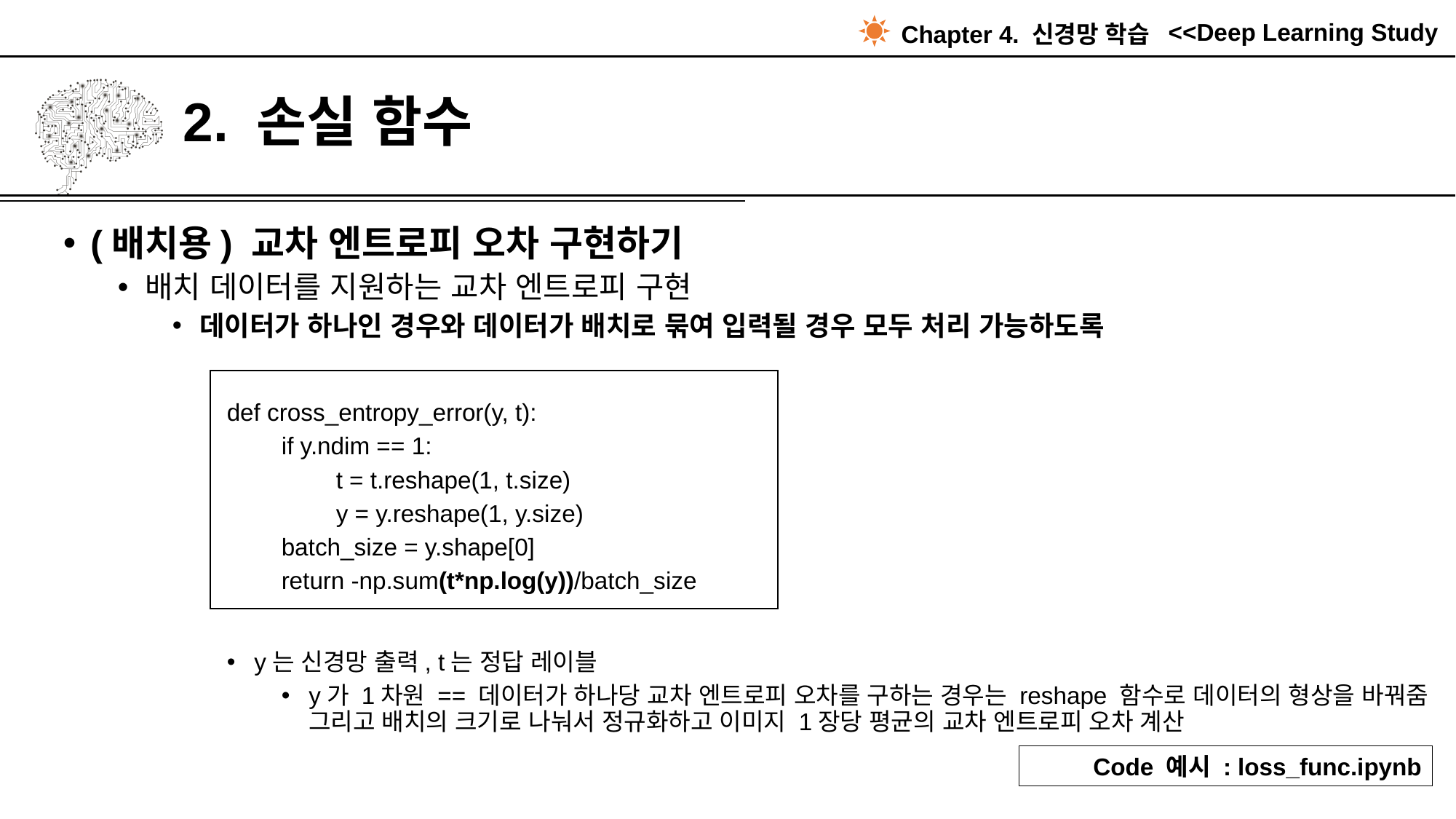

Chapter 4. 신경망 학습

# 2. 손실 함수
(배치용) 교차 엔트로피 오차 구현하기
배치 데이터를 지원하는 교차 엔트로피 구현
데이터가 하나인 경우와 데이터가 배치로 묶여 입력될 경우 모두 처리 가능하도록

def cross_entropy_error(y, t):
if y.ndim == 1:
t = t.reshape(1, t.size)
y = y.reshape(1, y.size)
batch_size = y.shape[0]
return -np.sum(t*np.log(y))/batch_size

y는 신경망 출력, t는 정답 레이블
y가 1차원 == 데이터가 하나당 교차 엔트로피 오차를 구하는 경우는 reshape 함수로 데이터의 형상을 바꿔줌 그리고 배치의 크기로 나눠서 정규화하고 이미지 1장당 평균의 교차 엔트로피 오차 계산

Code 예시 : loss_func.ipynb